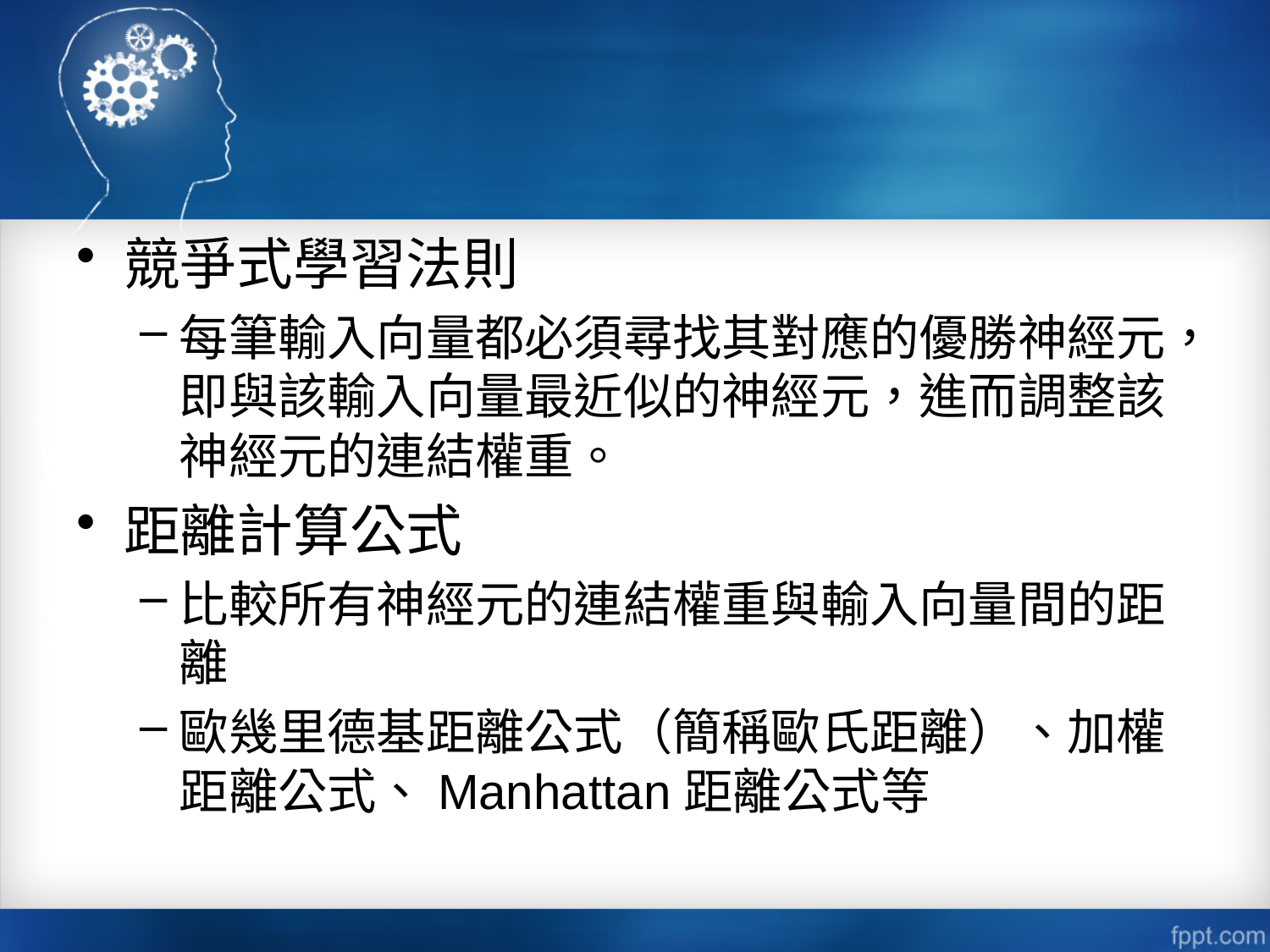

#
競爭式學習法則
每筆輸入向量都必須尋找其對應的優勝神經元，即與該輸入向量最近似的神經元，進而調整該神經元的連結權重。
距離計算公式
比較所有神經元的連結權重與輸入向量間的距離
歐幾里德基距離公式（簡稱歐氏距離）、加權距離公式、Manhattan距離公式等